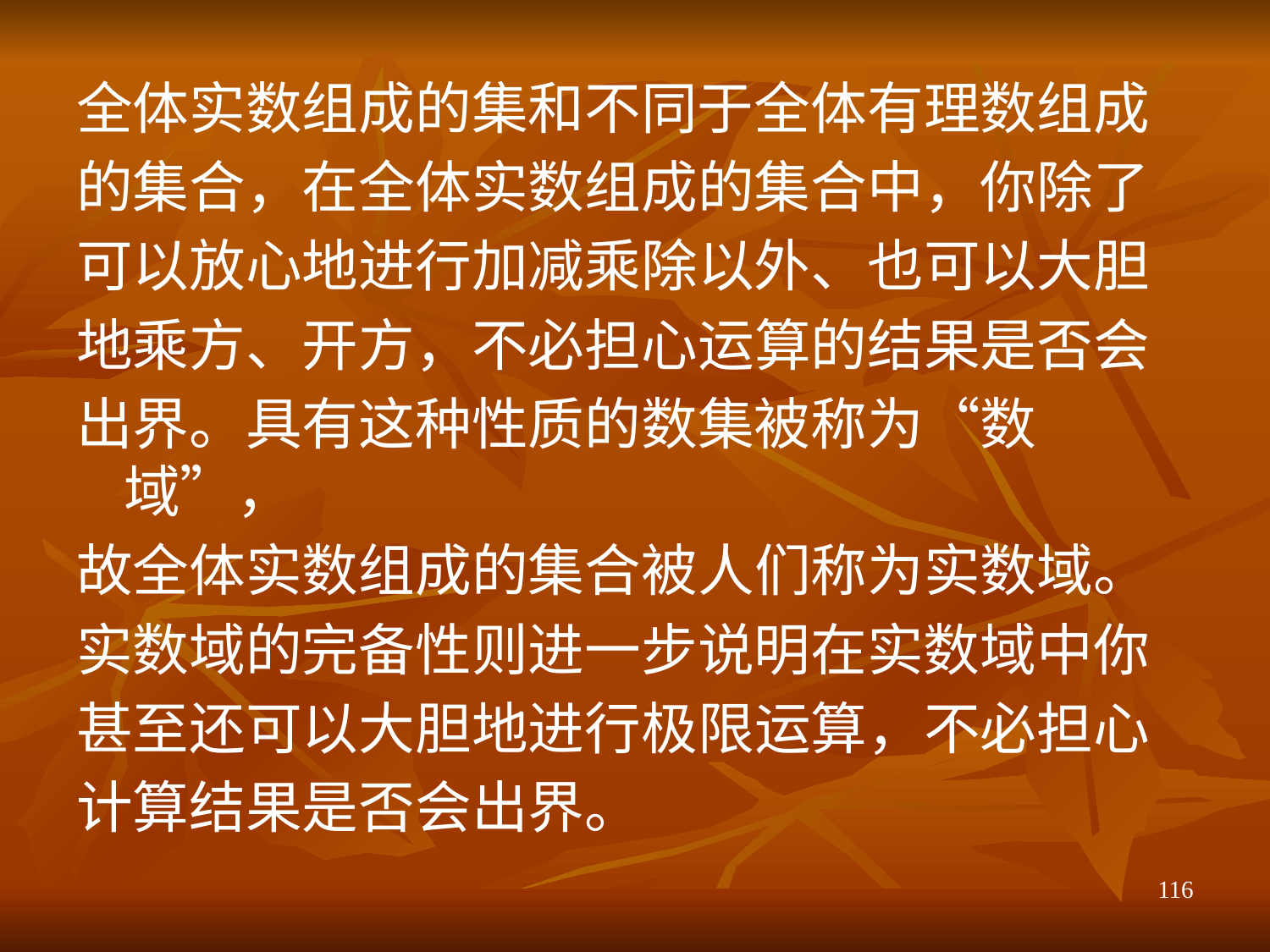

全体实数组成的集和不同于全体有理数组成
的集合，在全体实数组成的集合中，你除了
可以放心地进行加减乘除以外、也可以大胆
地乘方、开方，不必担心运算的结果是否会
出界。具有这种性质的数集被称为“数域”，
故全体实数组成的集合被人们称为实数域。
实数域的完备性则进一步说明在实数域中你
甚至还可以大胆地进行极限运算，不必担心
计算结果是否会出界。
116